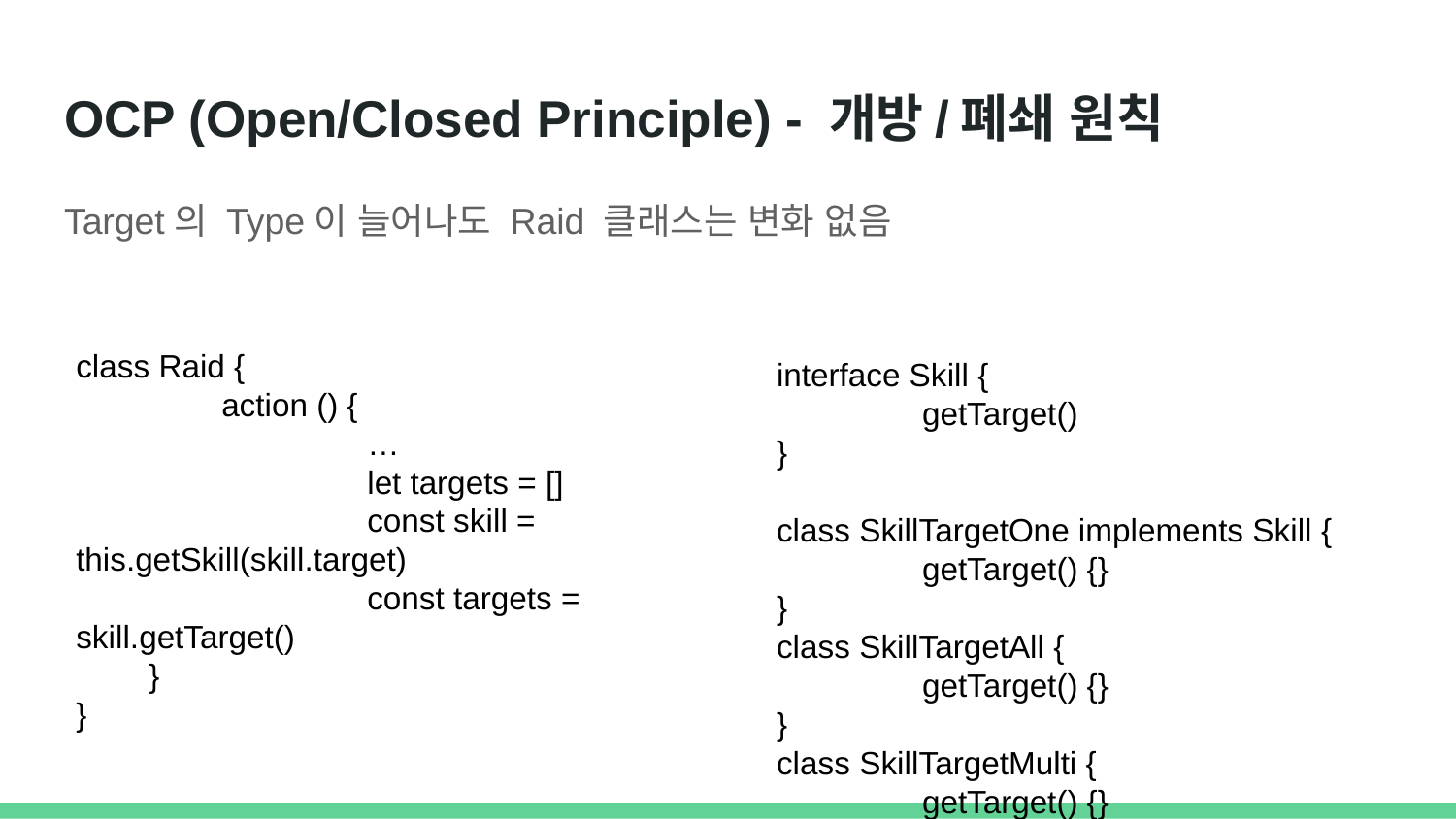

# OCP (Open/Closed Principle) - 개방/폐쇄 원칙
Target의 Type이 늘어나도 Raid 클래스는 변화 없음
class Raid {
	action () {
		…
		let targets = []
		const skill = this.getSkill(skill.target)
		const targets = skill.getTarget()
}
}

interface Skill {
	getTarget()
}

class SkillTargetOne implements Skill {
	getTarget() {}
}
class SkillTargetAll {
	getTarget() {}
}
class SkillTargetMulti {
	getTarget() {}
}